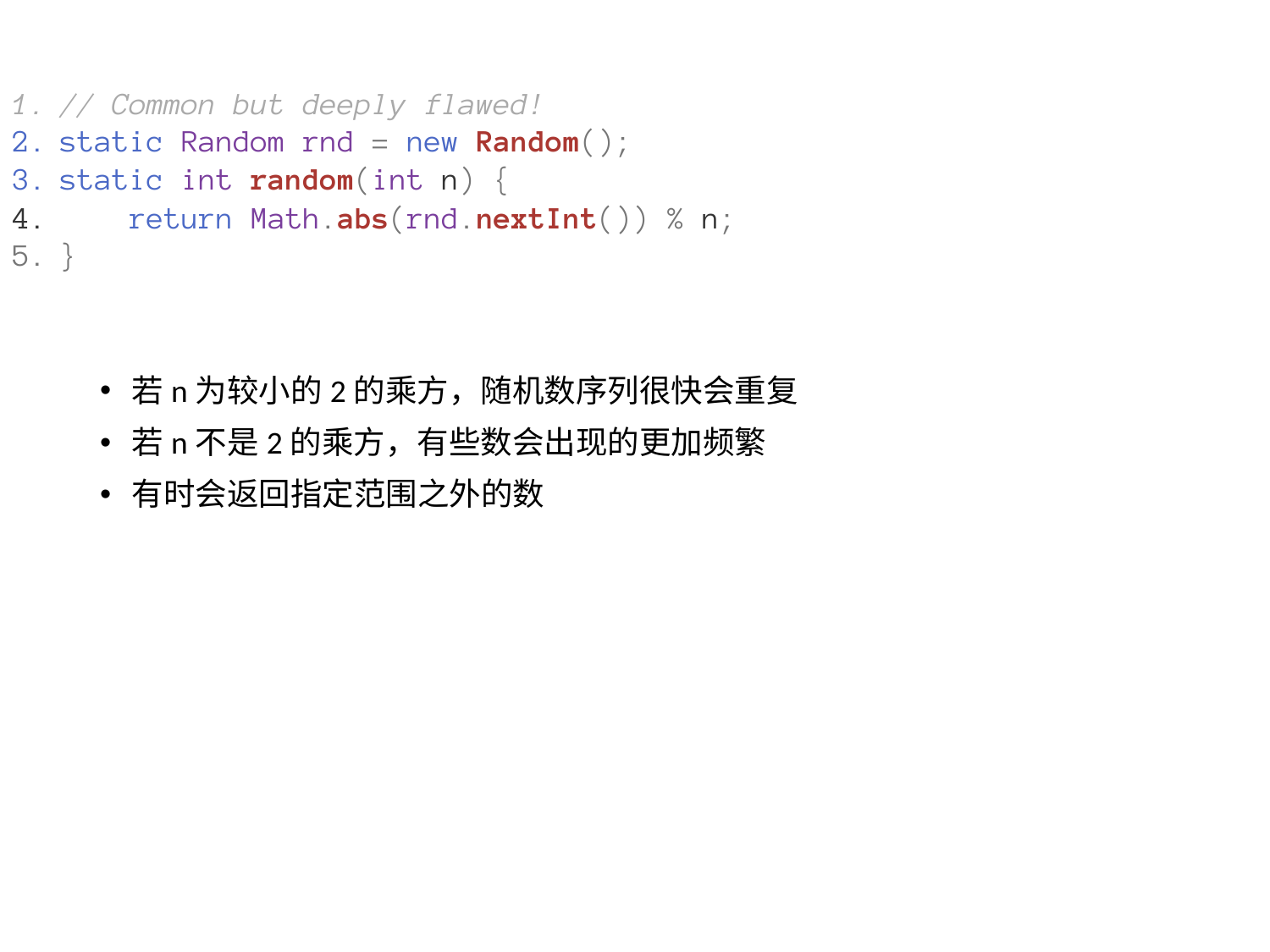

// Common but deeply flawed!
static Random rnd = new Random();
static int random(int n) {
    return Math.abs(rnd.nextInt()) % n;
}
若n为较小的2的乘方，随机数序列很快会重复
若n不是2的乘方，有些数会出现的更加频繁
有时会返回指定范围之外的数